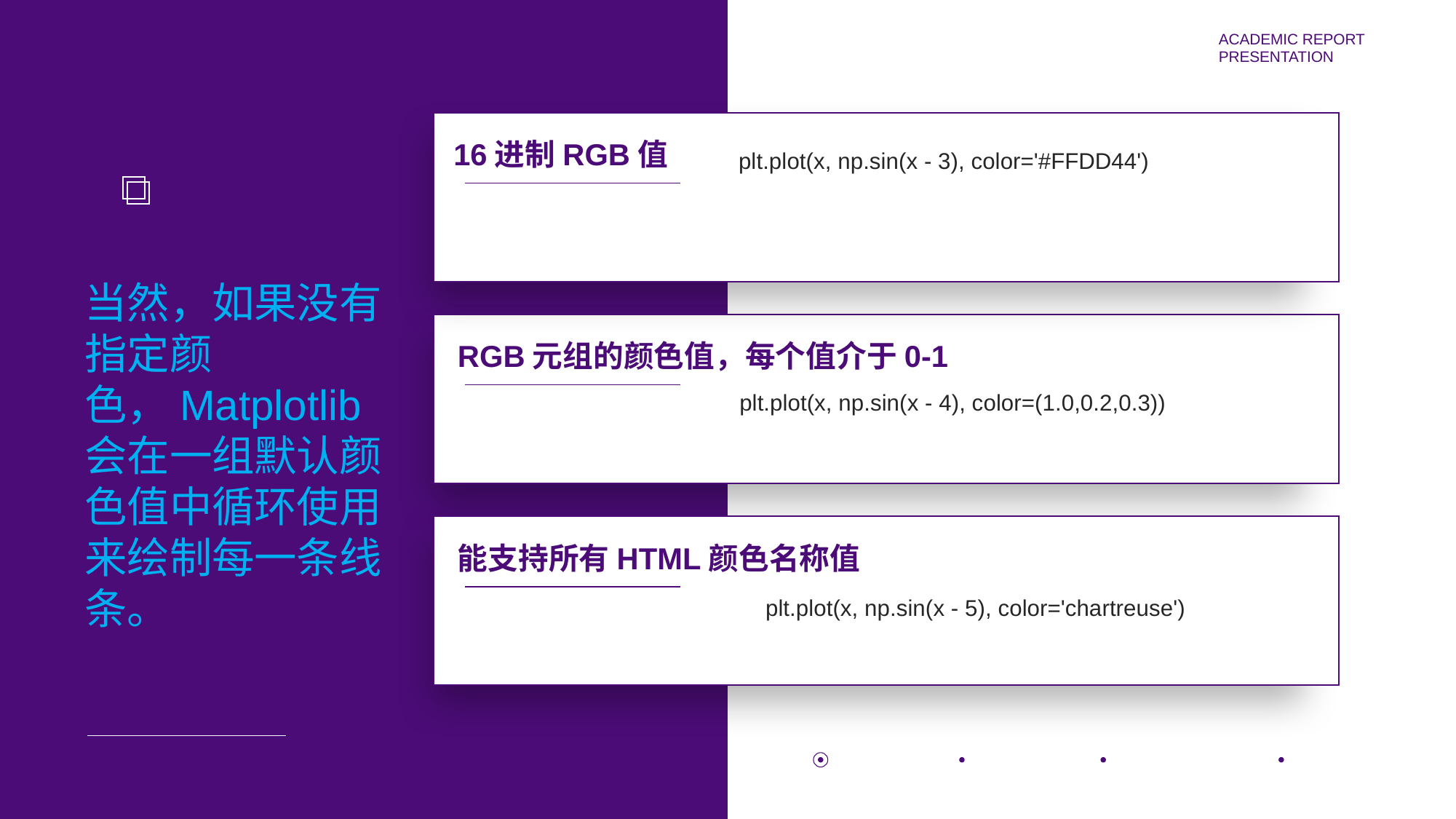

16进制RGB值
plt.plot(x, np.sin(x - 3), color='#FFDD44')

当然，如果没有指定颜色，Matplotlib 会在一组默认颜色值中循环使用来绘制每一条线条。

RGB元组的颜色值，每个值介于0-1
plt.plot(x, np.sin(x - 4), color=(1.0,0.2,0.3))

能支持所有HTML颜色名称值
plt.plot(x, np.sin(x - 5), color='chartreuse')